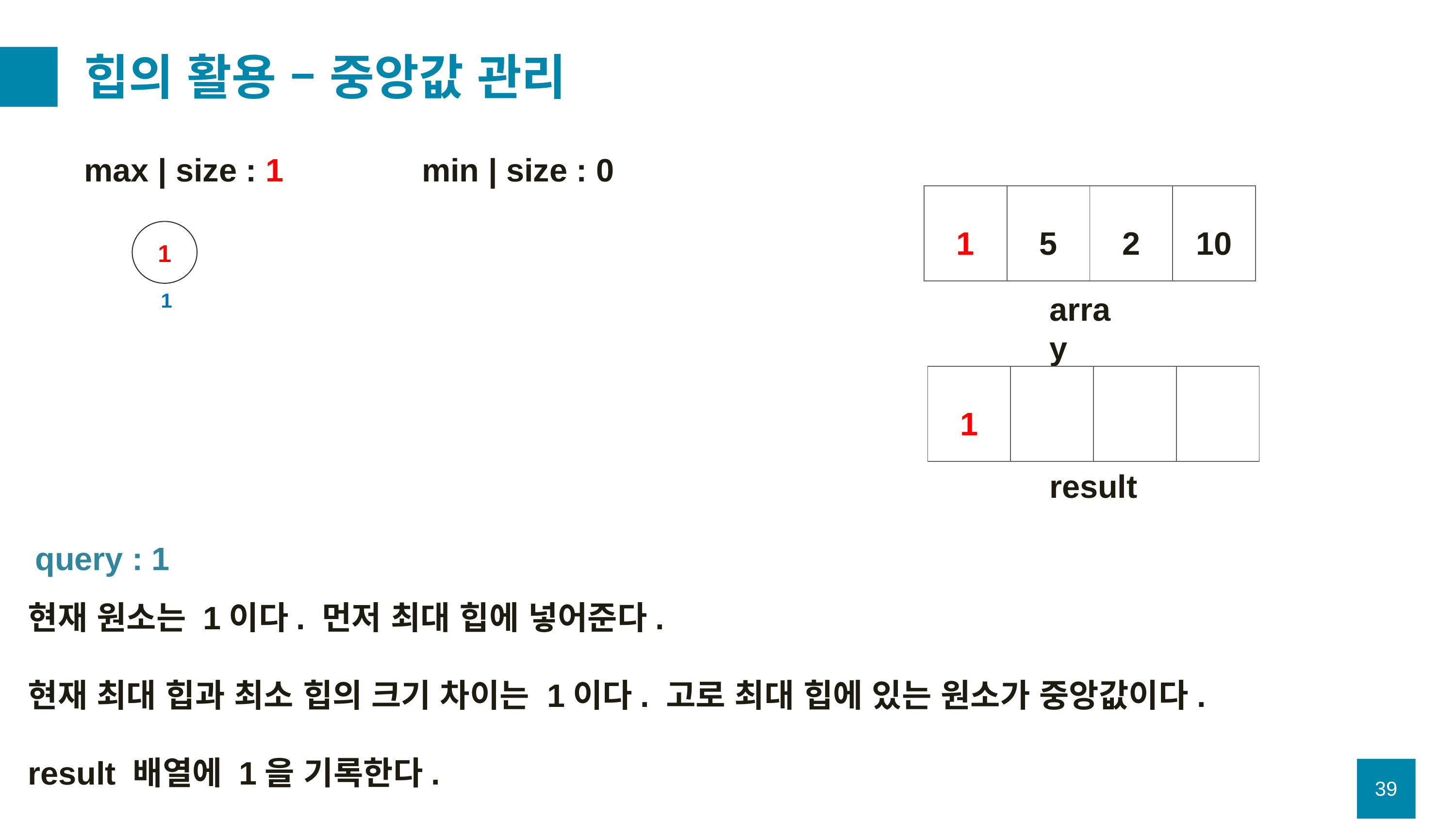

# 힙의 활용 – 중앙값 관리
min | size : 0
max | size : 1
| 1 | 5 | 2 | 10 |
| --- | --- | --- | --- |
1
1
array
| 1 |  |  |  |
| --- | --- | --- | --- |
result
query : 1
현재 원소는 1이다. 먼저 최대 힙에 넣어준다.

현재 최대 힙과 최소 힙의 크기 차이는 1이다. 고로 최대 힙에 있는 원소가 중앙값이다.

result 배열에 1을 기록한다.
39